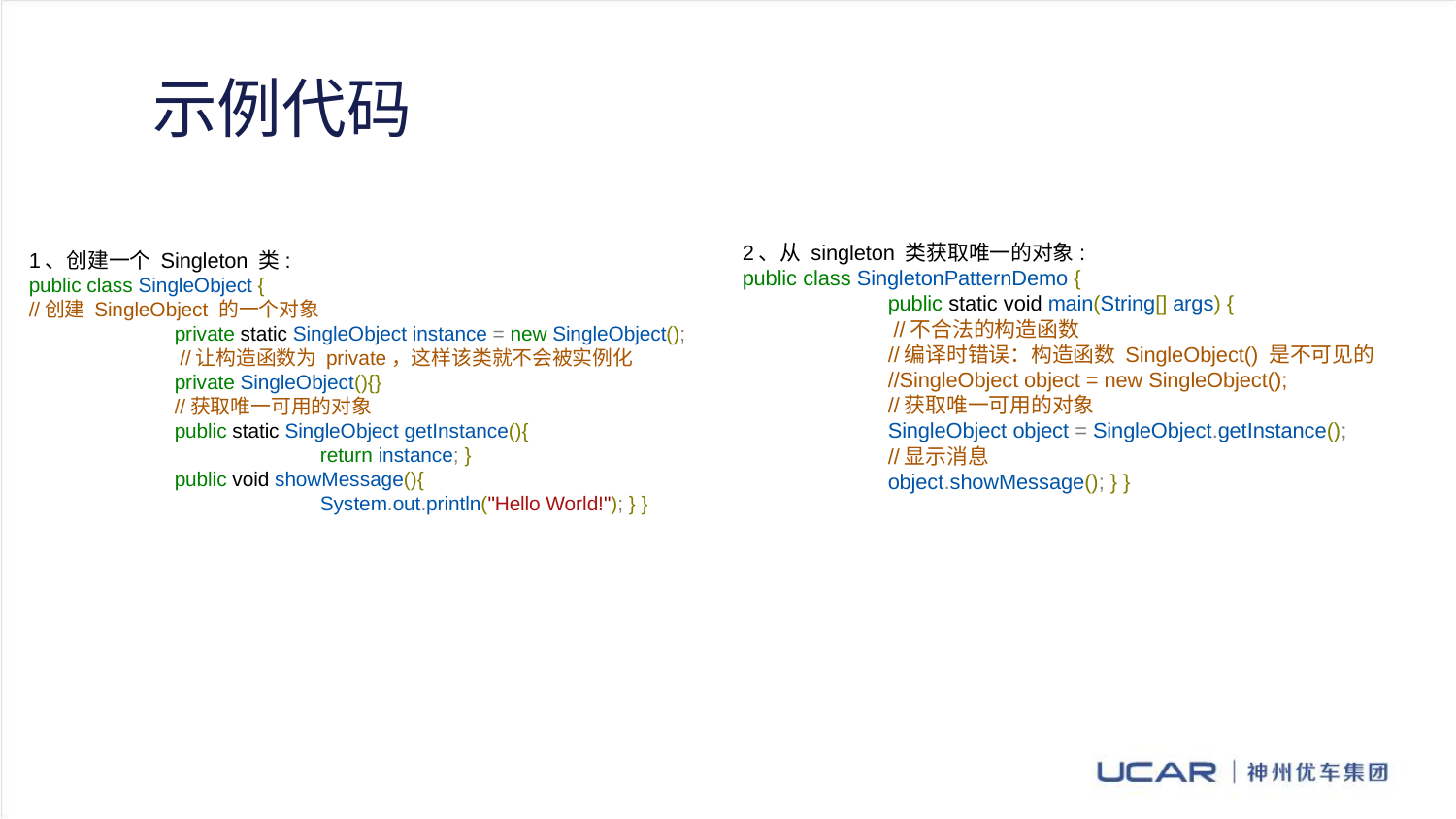

示例代码
2、从 singleton 类获取唯一的对象:
public class SingletonPatternDemo {
	public static void main(String[] args) {
	 //不合法的构造函数
	//编译时错误：构造函数 SingleObject() 是不可见的
	//SingleObject object = new SingleObject();
	//获取唯一可用的对象
	SingleObject object = SingleObject.getInstance();
	//显示消息
	object.showMessage(); } }
1、创建一个 Singleton 类:
public class SingleObject {
//创建 SingleObject 的一个对象
	private static SingleObject instance = new SingleObject();
	 //让构造函数为 private，这样该类就不会被实例化
	private SingleObject(){}
	//获取唯一可用的对象
	public static SingleObject getInstance(){
		return instance; }
	public void showMessage(){
		System.out.println("Hello World!"); } }